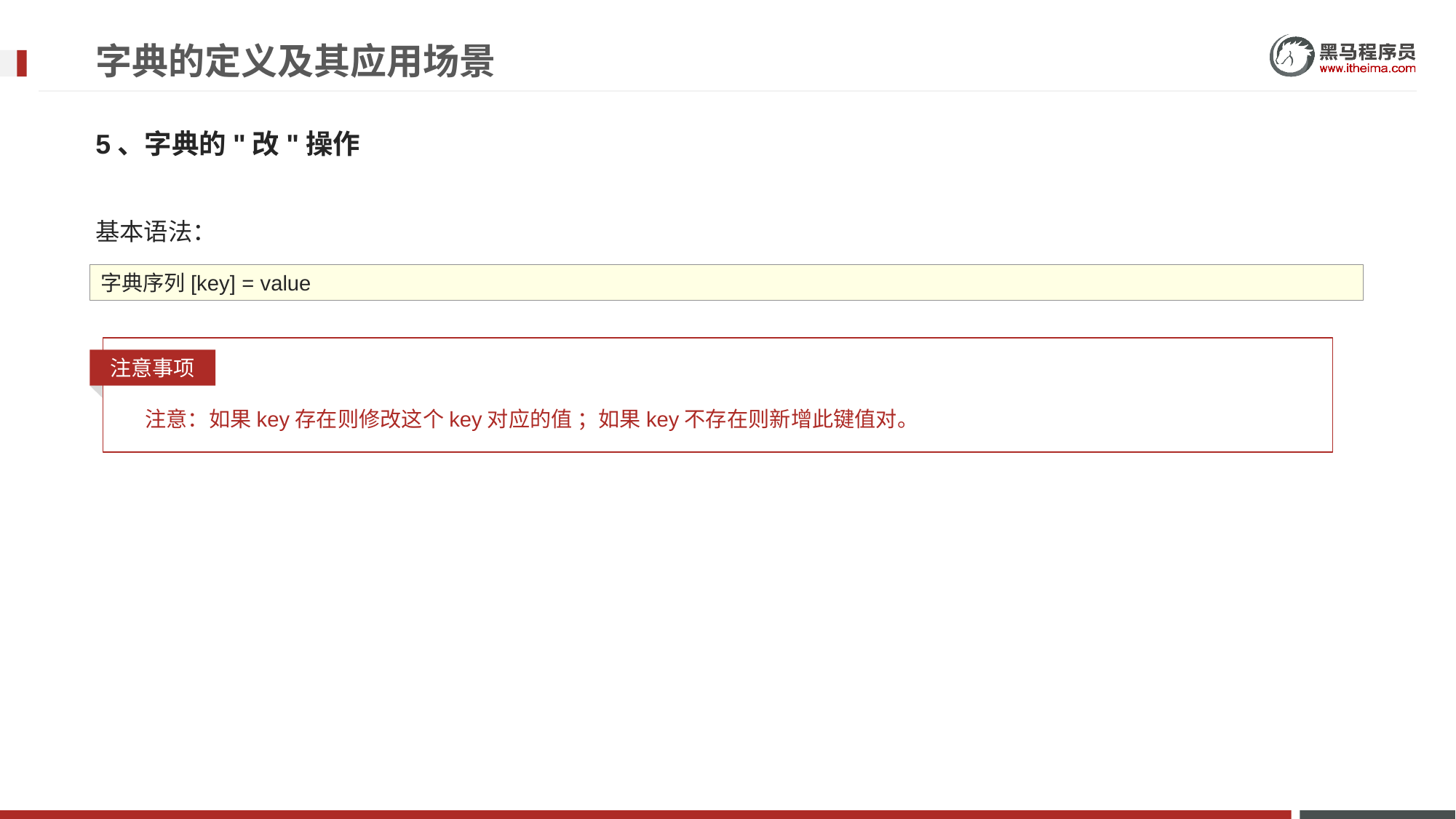

# 字典的定义及其应用场景
5、字典的"改"操作
基本语法：

字典序列[key] = value

注意事项

注意：如果key存在则修改这个key对应的值 ；如果key不存在则新增此键值对。